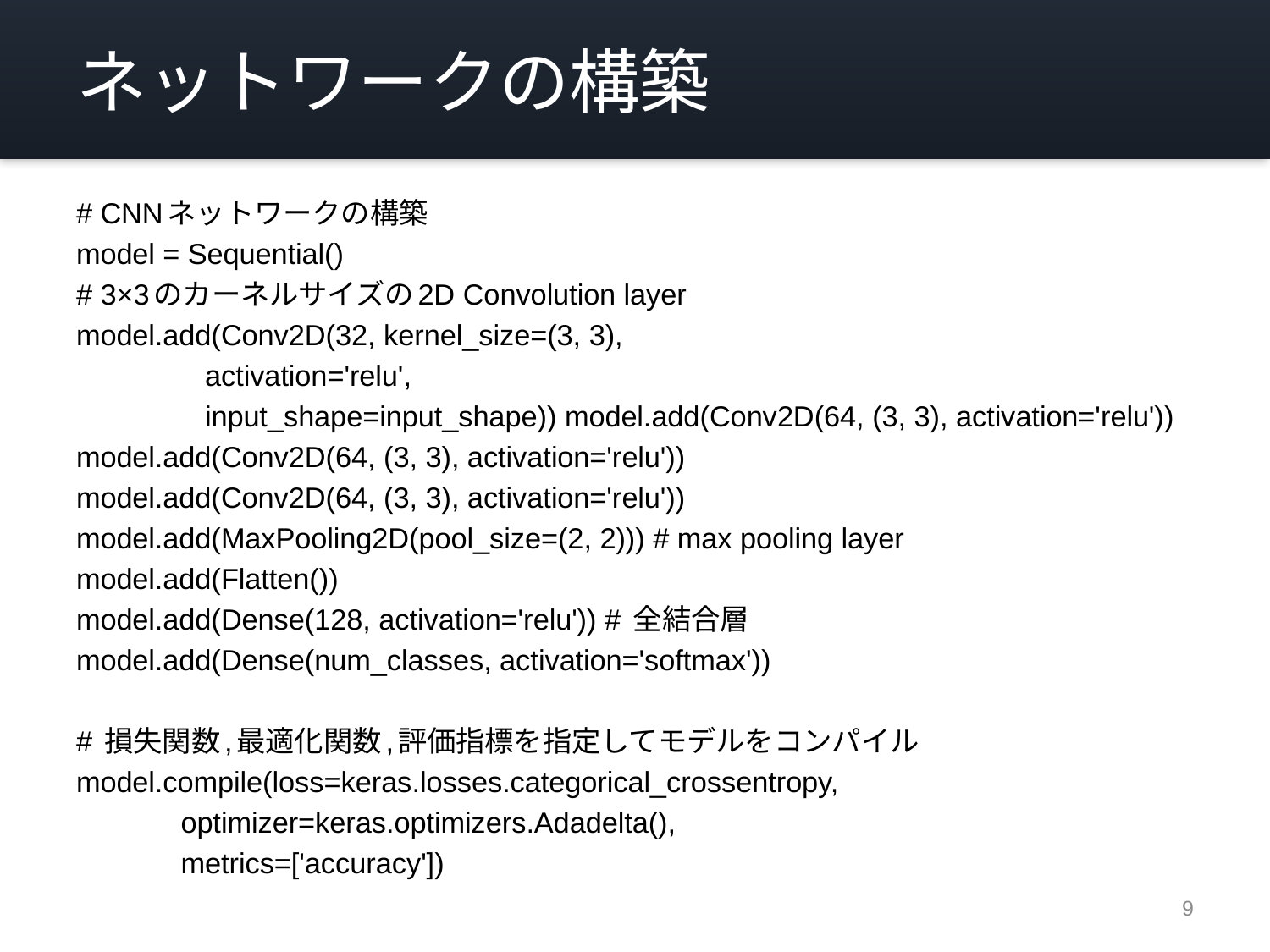

# ネットワークの構築
# CNNネットワークの構築
model = Sequential()
# 3×3のカーネルサイズの2D Convolution layer
model.add(Conv2D(32, kernel_size=(3, 3),
                activation='relu',
                input_shape=input_shape)) model.add(Conv2D(64, (3, 3), activation='relu'))
model.add(Conv2D(64, (3, 3), activation='relu'))
model.add(Conv2D(64, (3, 3), activation='relu'))
model.add(MaxPooling2D(pool_size=(2, 2))) # max pooling layer
model.add(Flatten())
model.add(Dense(128, activation='relu')) # 全結合層
model.add(Dense(num_classes, activation='softmax'))

# 損失関数,最適化関数,評価指標を指定してモデルをコンパイル
model.compile(loss=keras.losses.categorical_crossentropy,
             optimizer=keras.optimizers.Adadelta(),
             metrics=['accuracy'])
9